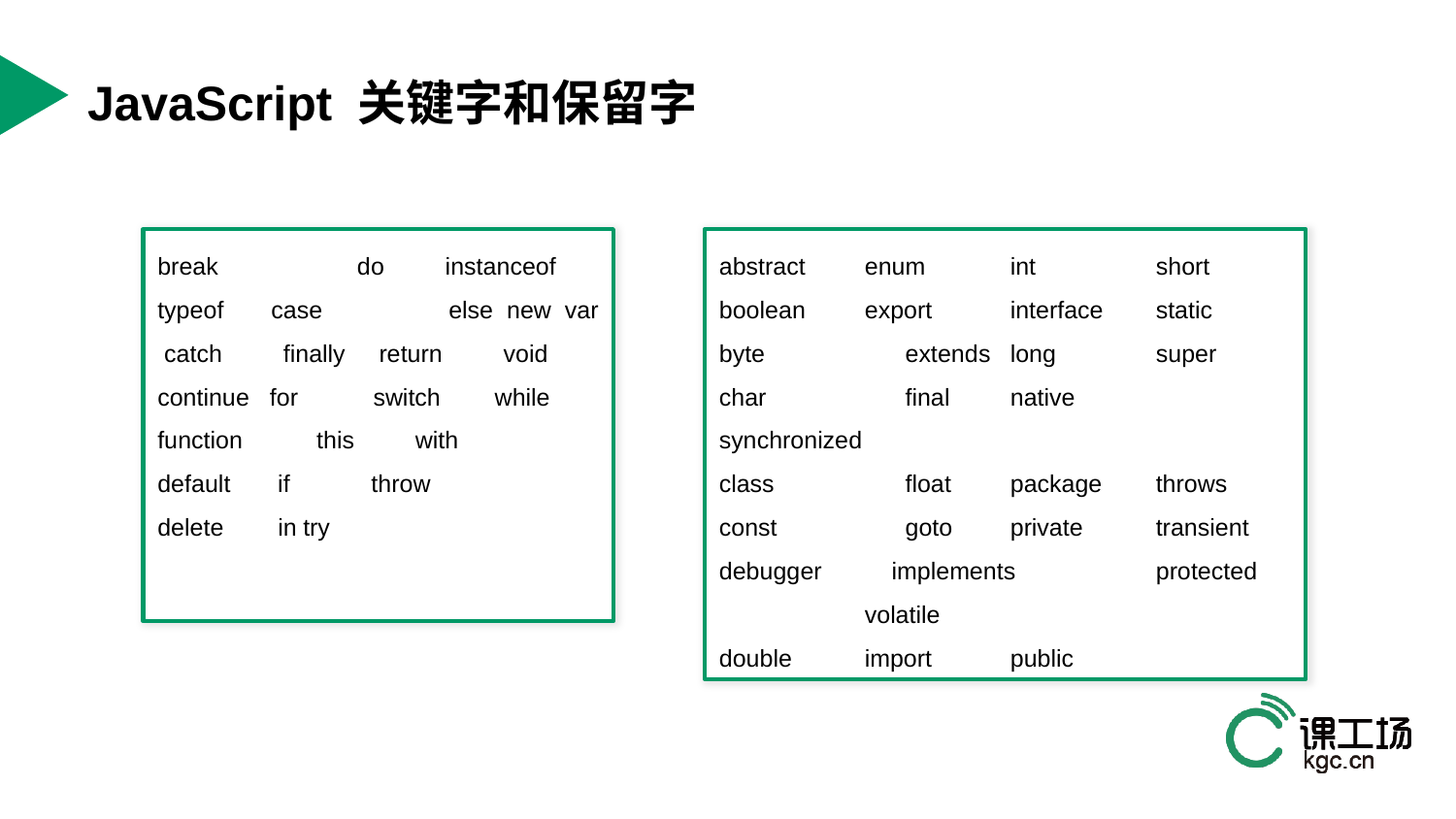

# JavaScript 关键字和保留字
break	        do         instanceof    typeof       case	else  new  var  catch         finally     return         void  continue   for           switch        while  function	  this         with           default       if            throw
delete        in	try

abstract	enum	int	short
boolean	export	interface	static
byte	      extends	long	super
char	      final	native	synchronized
class	      float	package	throws
const	      goto	private	transient
debugger	    implements	protected	volatile
double	import	public